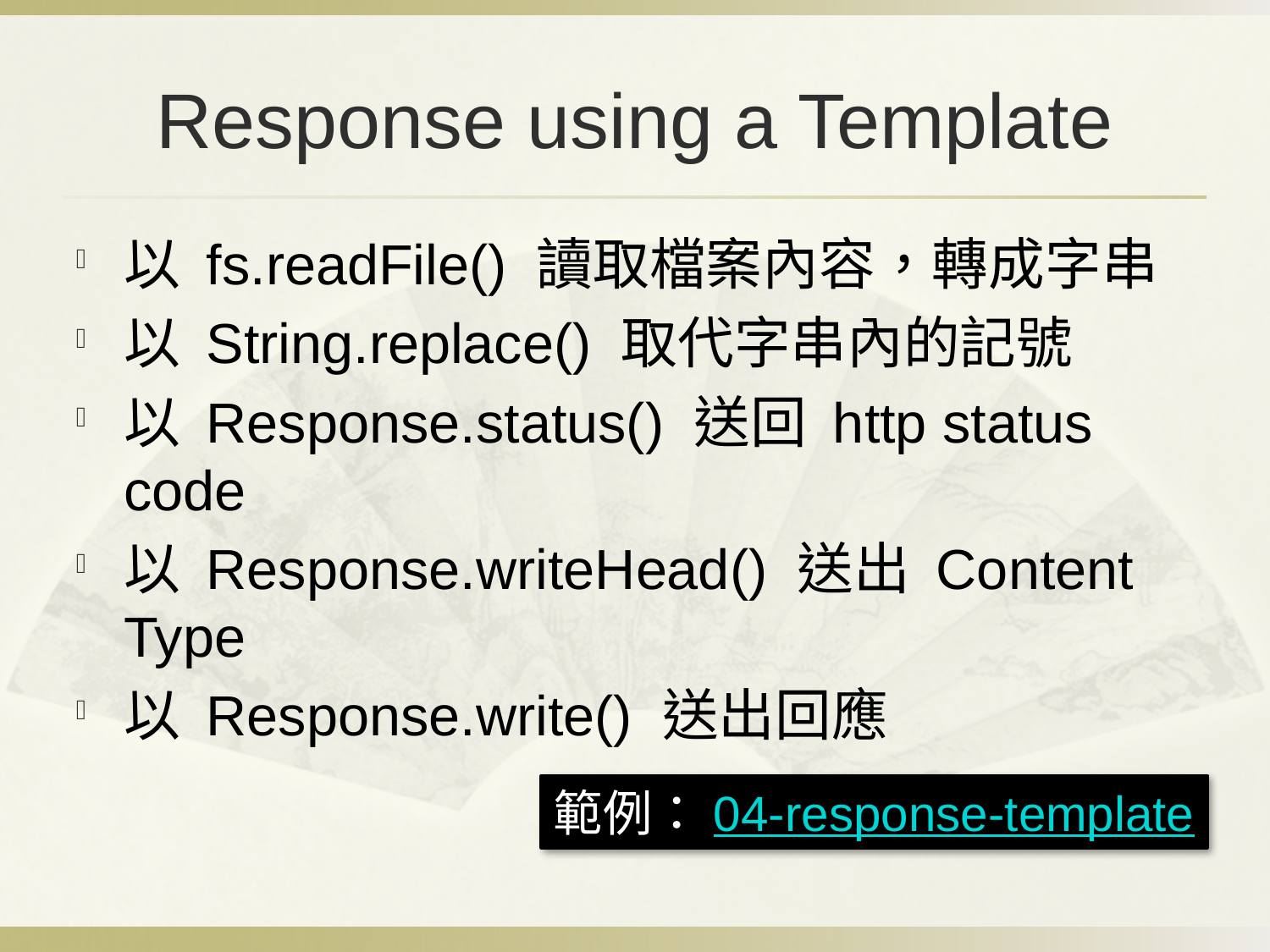

# Response using a Template
以 fs.readFile() 讀取檔案內容，轉成字串
以 String.replace() 取代字串內的記號
以 Response.status() 送回 http status code
以 Response.writeHead() 送出 Content Type
以 Response.write() 送出回應

範例：04-response-template